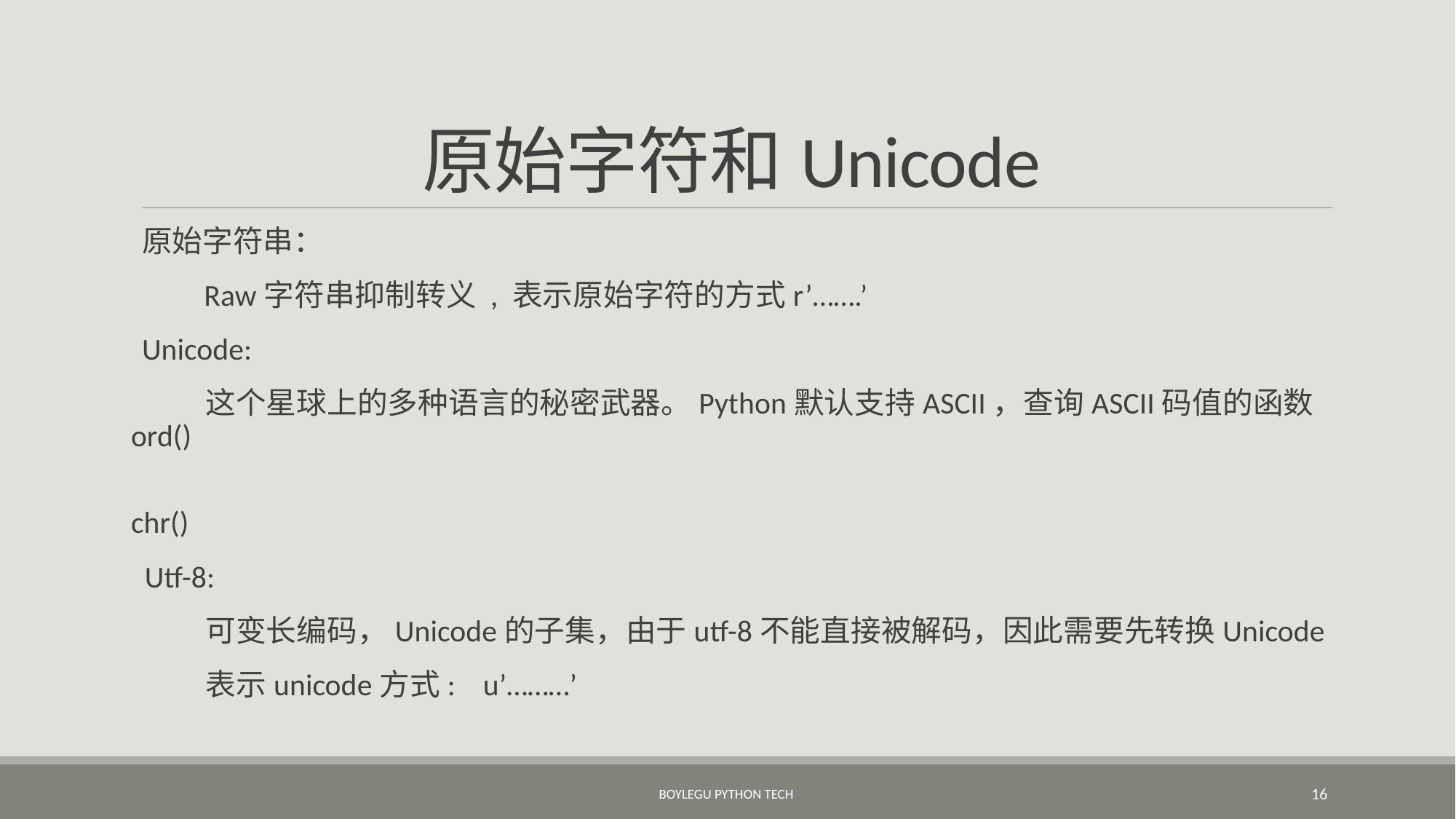

# 原始字符和Unicode
原始字符串：
         Raw字符串抑制转义 , 表示原始字符的方式r’…….’
Unicode:
          这个星球上的多种语言的秘密武器。Python默认支持ASCII，查询ASCII码值的函数ord()
                                                                                                                                                                      chr()
  Utf-8:
          可变长编码，Unicode的子集，由于utf-8不能直接被解码，因此需要先转换Unicode
          表示unicode方式:    u’………’
BoyleGu Python Tech
16